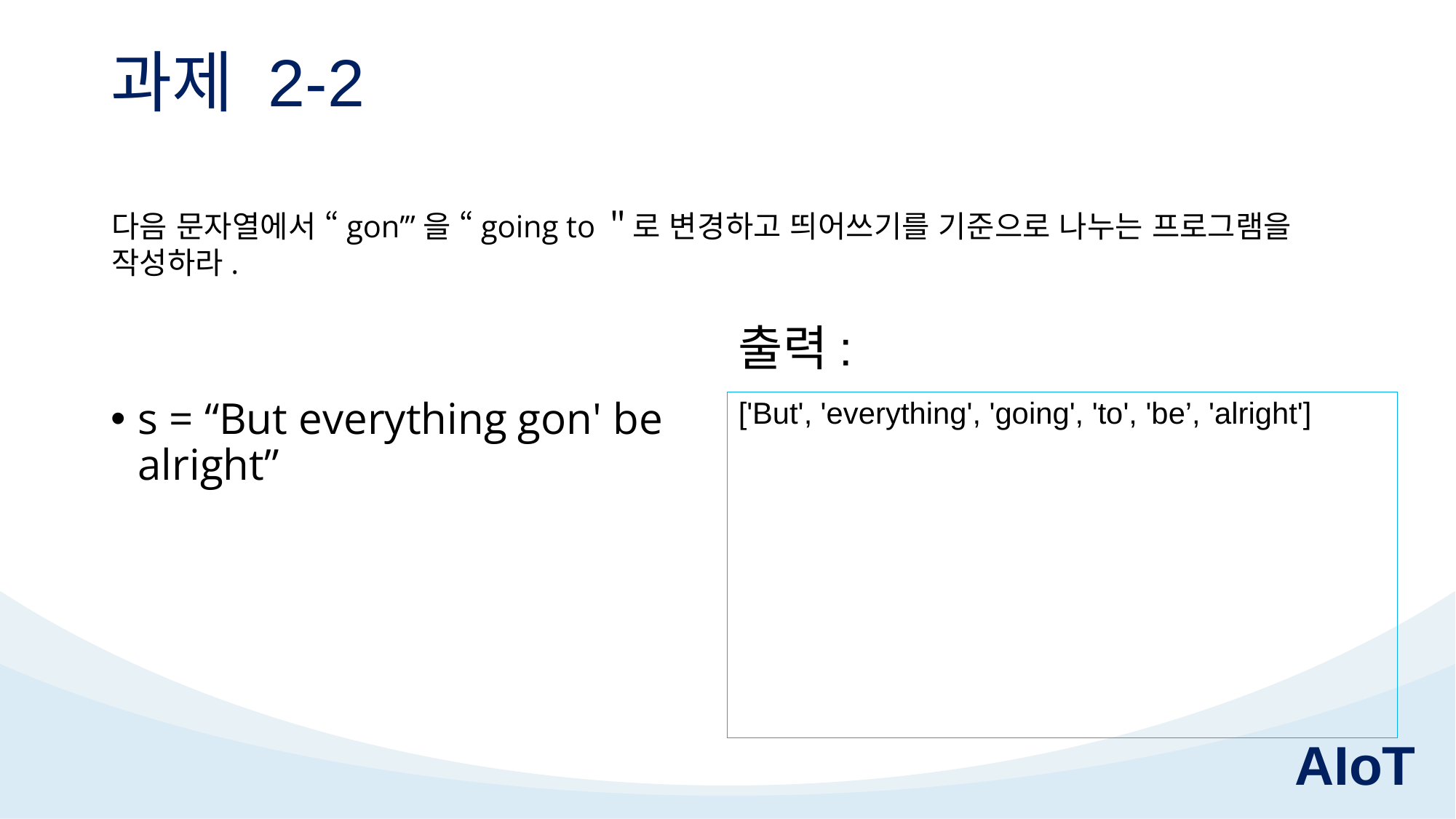

# 과제 2-2
다음 문자열에서 “gon’”을 “going to＂로 변경하고 띄어쓰기를 기준으로 나누는 프로그램을 작성하라.
출력:
s = “But everything gon' be alright”

['But', 'everything', 'going', 'to', 'be’, 'alright']